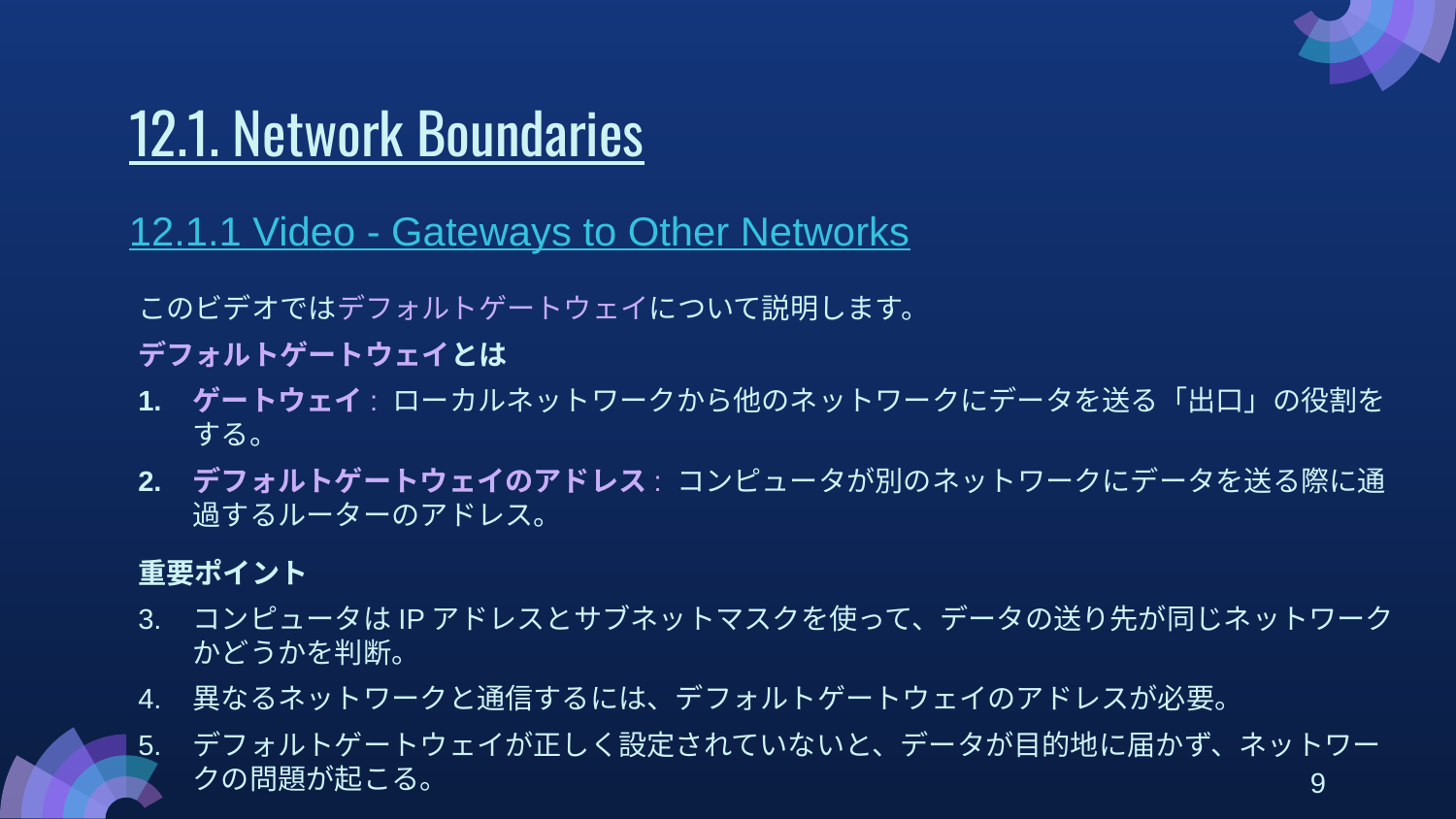

# 12.1. Network Boundaries
12.1.1 Video - Gateways to Other Networks
このビデオではデフォルトゲートウェイについて説明します。
デフォルトゲートウェイとは
ゲートウェイ: ローカルネットワークから他のネットワークにデータを送る「出口」の役割をする。
デフォルトゲートウェイのアドレス: コンピュータが別のネットワークにデータを送る際に通過するルーターのアドレス。
重要ポイント
コンピュータはIPアドレスとサブネットマスクを使って、データの送り先が同じネットワークかどうかを判断。
異なるネットワークと通信するには、デフォルトゲートウェイのアドレスが必要。
デフォルトゲートウェイが正しく設定されていないと、データが目的地に届かず、ネットワークの問題が起こる。